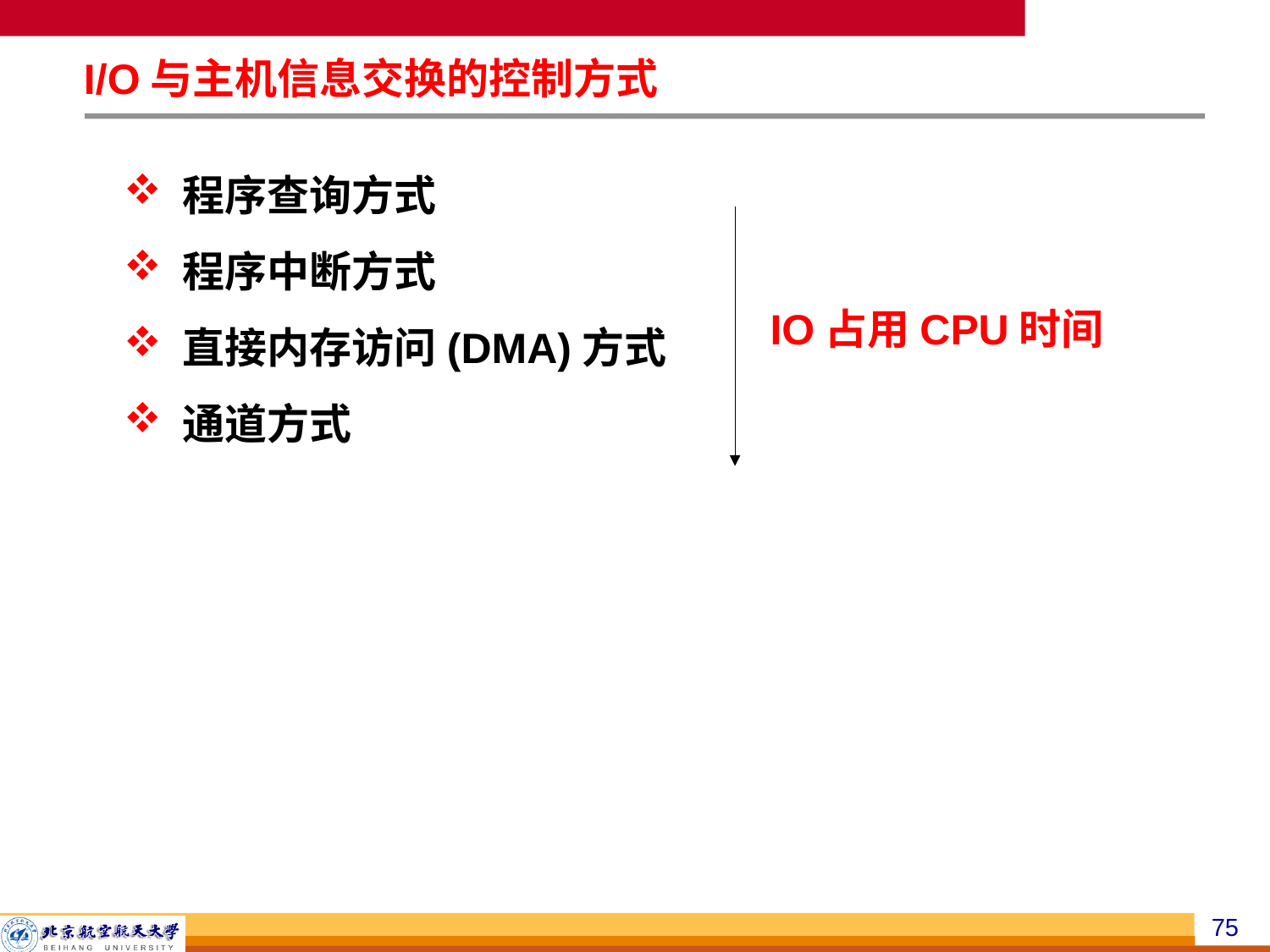

I/O与主机信息交换的控制方式
 程序查询方式
 程序中断方式
 直接内存访问(DMA)方式
 通道方式
IO占用CPU时间